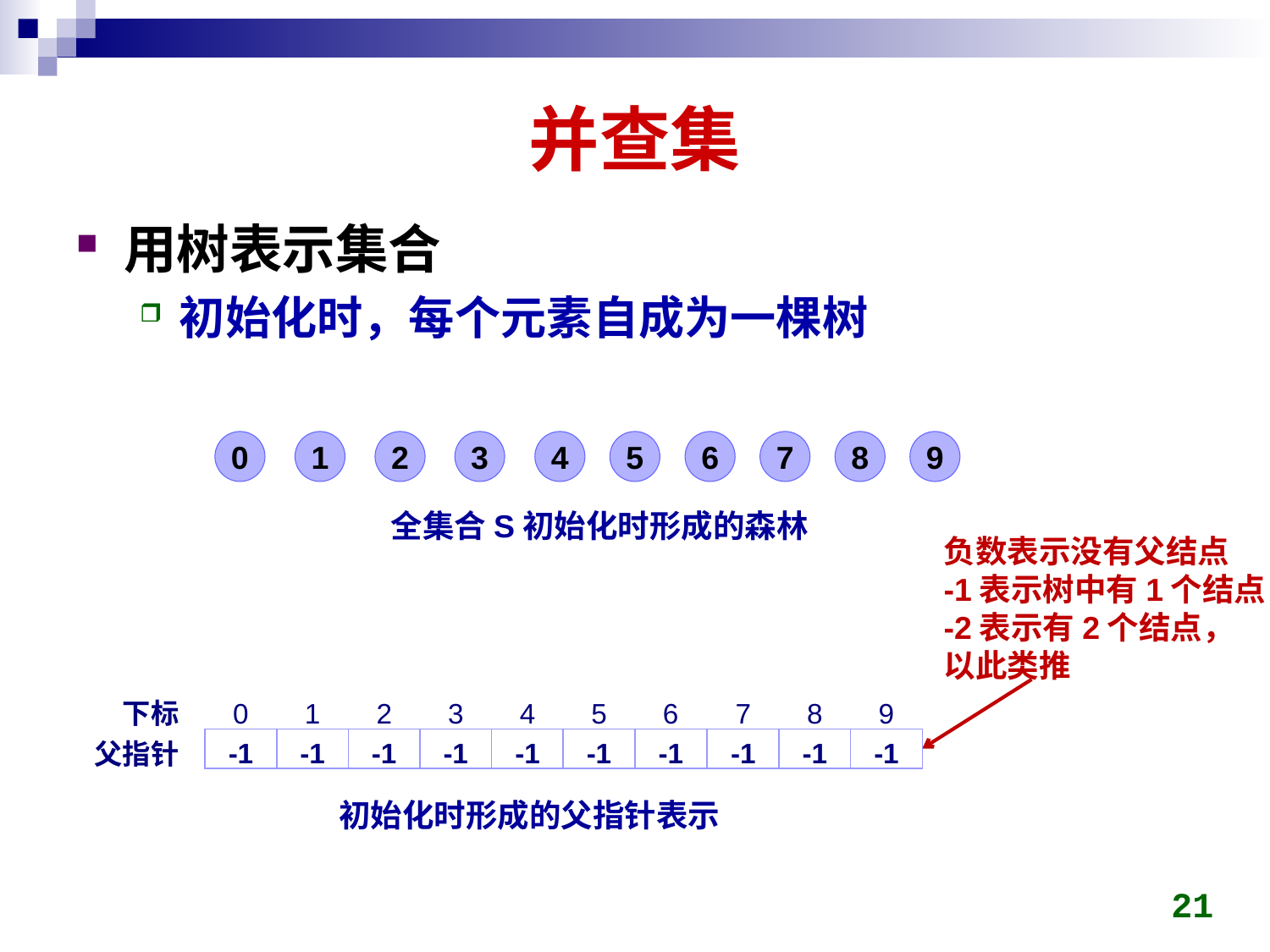

# 并查集
用树表示集合
初始化时，每个元素自成为一棵树
0
1
2
3
4
5
6
7
8
9
全集合S初始化时形成的森林
负数表示没有父结点
-1表示树中有1个结点
-2表示有2个结点，
以此类推
下标
0
1
2
3
4
5
6
7
8
9
-1
-1
-1
-1
-1
-1
-1
-1
-1
-1
父指针
初始化时形成的父指针表示
21